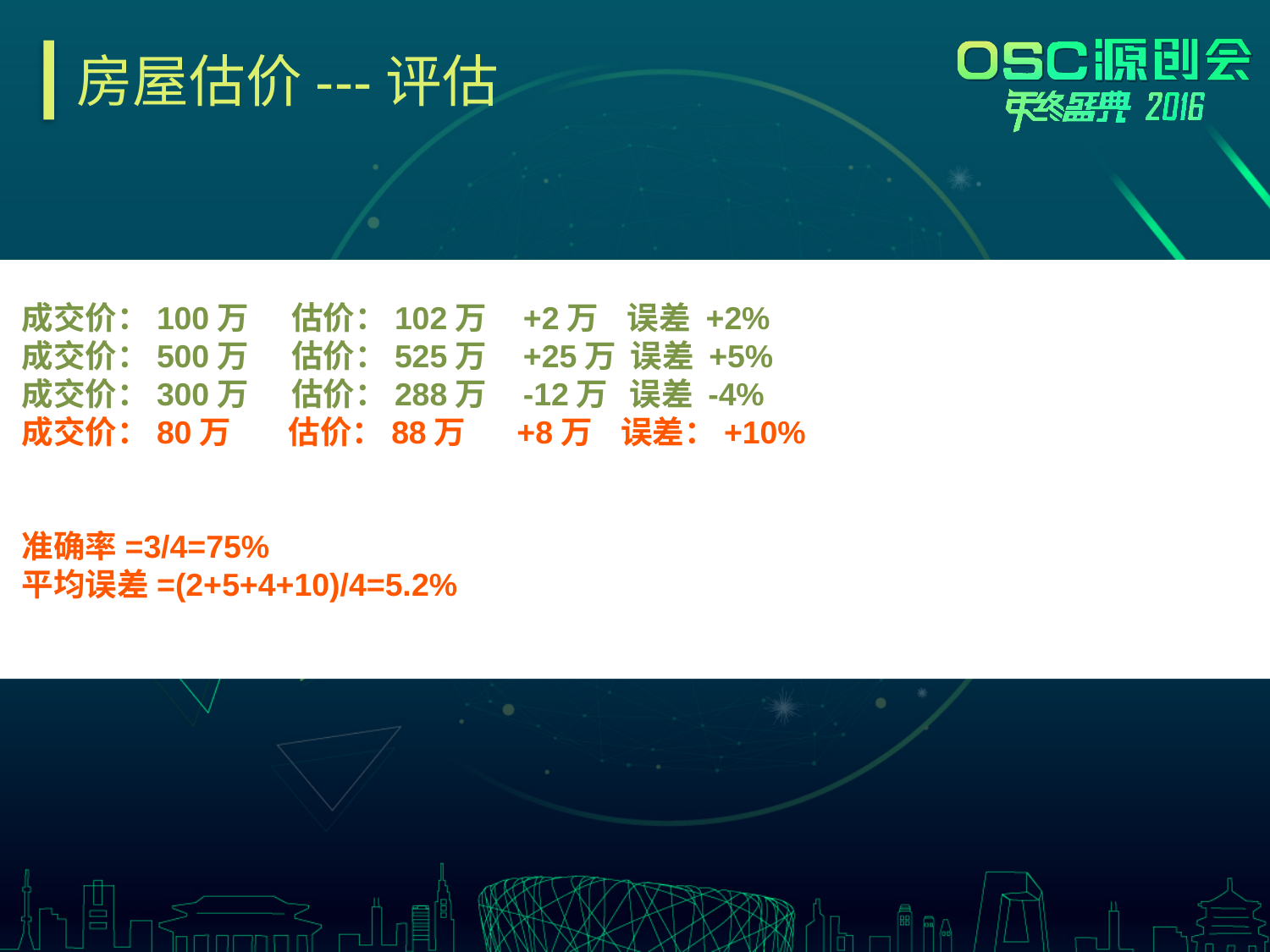

# 房屋估价---评估

  成交价：100万      估价：102万    +2万    误差 +2%
  成交价：500万      估价：525万    +25万  误差 +5%
  成交价：300万      估价：288万    -12万   误差 -4%
  成交价：80万        估价：88万      +8万    误差：+10%

  准确率=3/4=75%
  平均误差=(2+5+4+10)/4=5.2%